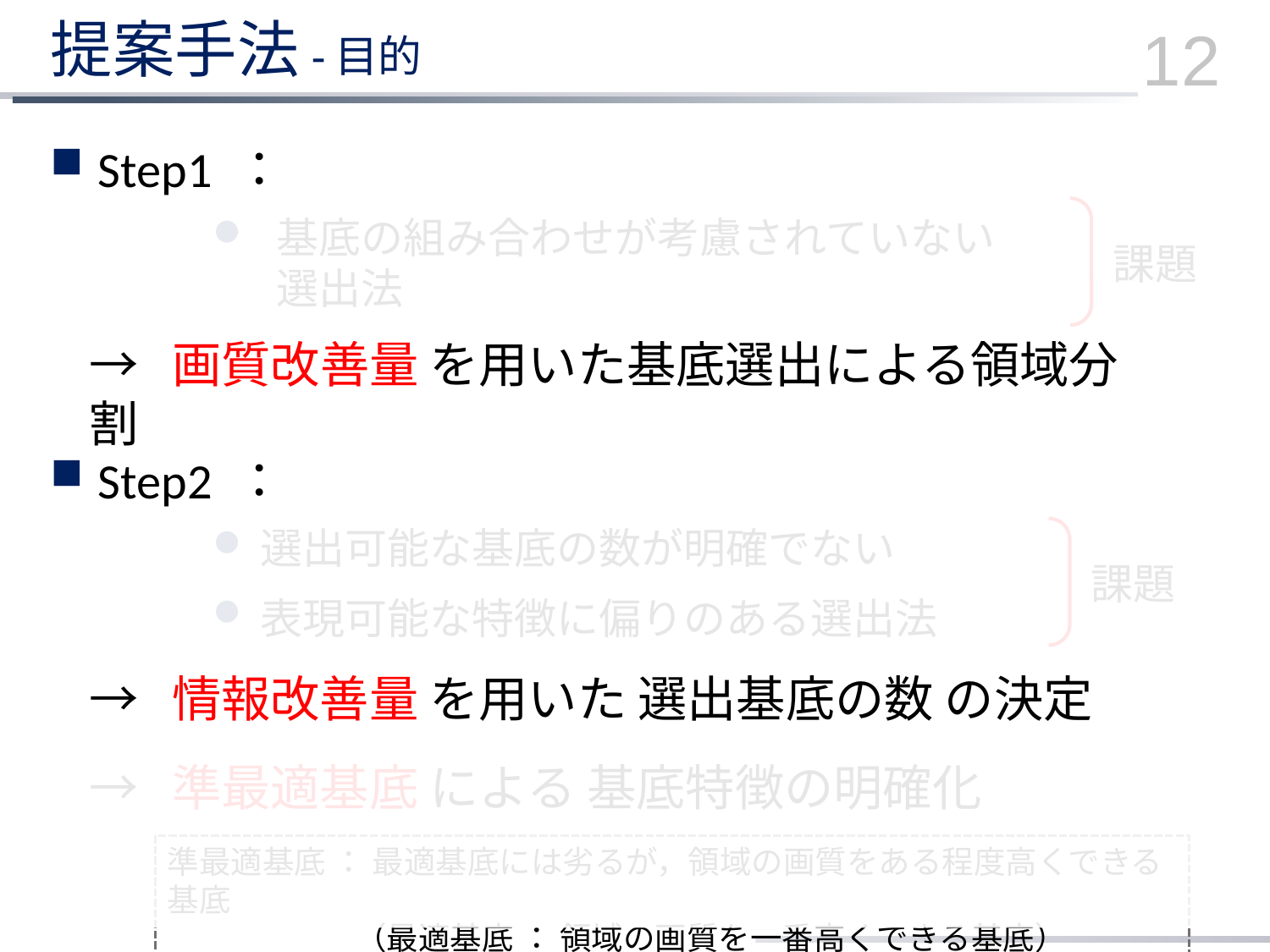

# 提案手法-目的
12
Step1 ：

基底の組み合わせが考慮されていない選出法
課題
→  画質改善量 を用いた基底選出による領域分割
Step2 ：

選出可能な基底の数が明確でない
課題
表現可能な特徴に偏りのある選出法
→  情報改善量 を用いた 選出基底の数 の決定

→  準最適基底 による 基底特徴の明確化
準最適基底 ： 最適基底には劣るが，領域の画質をある程度高くできる基底
                         （最適基底 ： 領域の画質を一番高くできる基底）